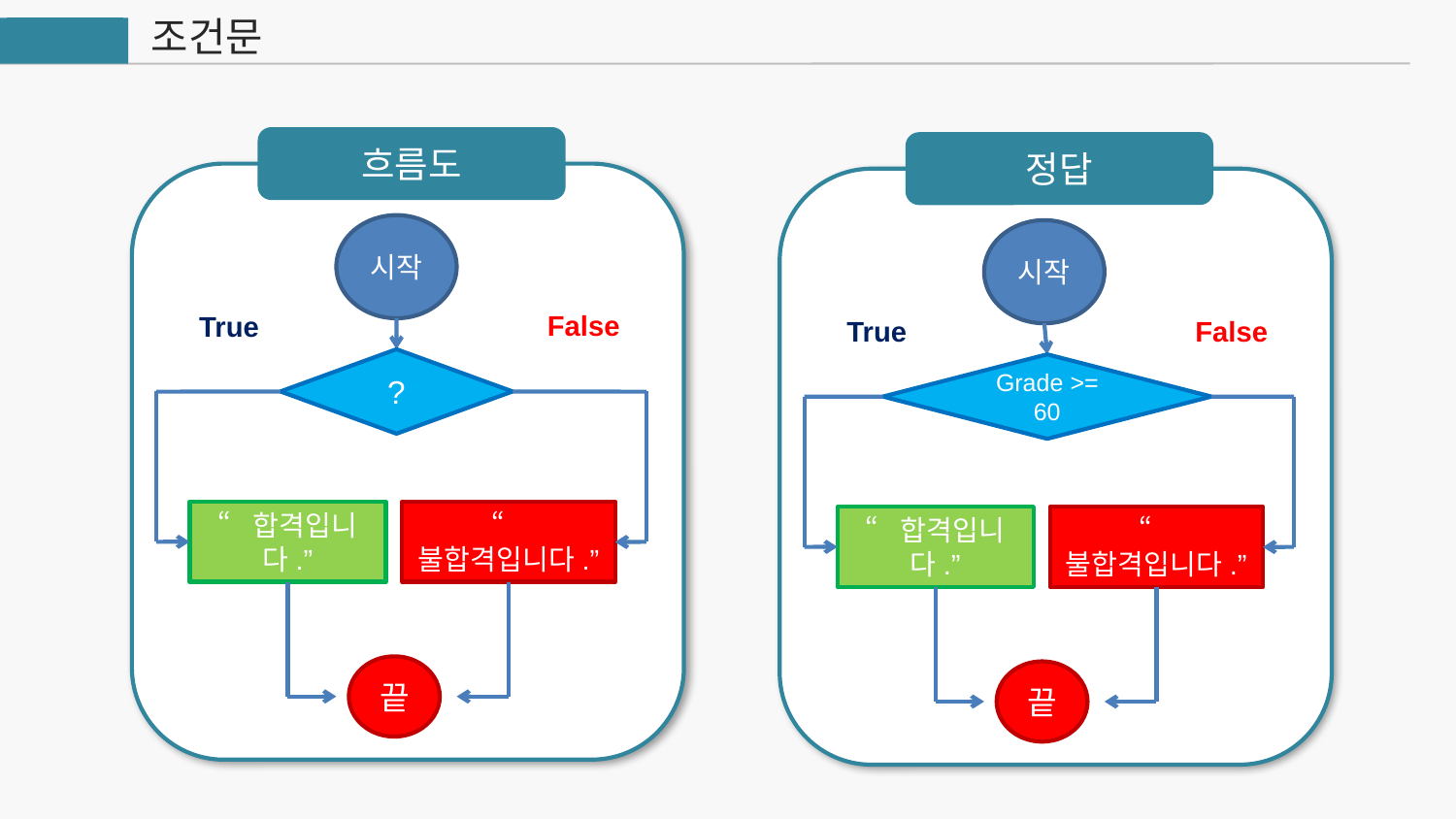

조건문

 Python
흐름도

시작
False
True
?
“합격입니다.”
“불합격입니다.”
끝
정답

시작
False
True
Grade >= 60
“합격입니다.”
“불합격입니다.”
끝